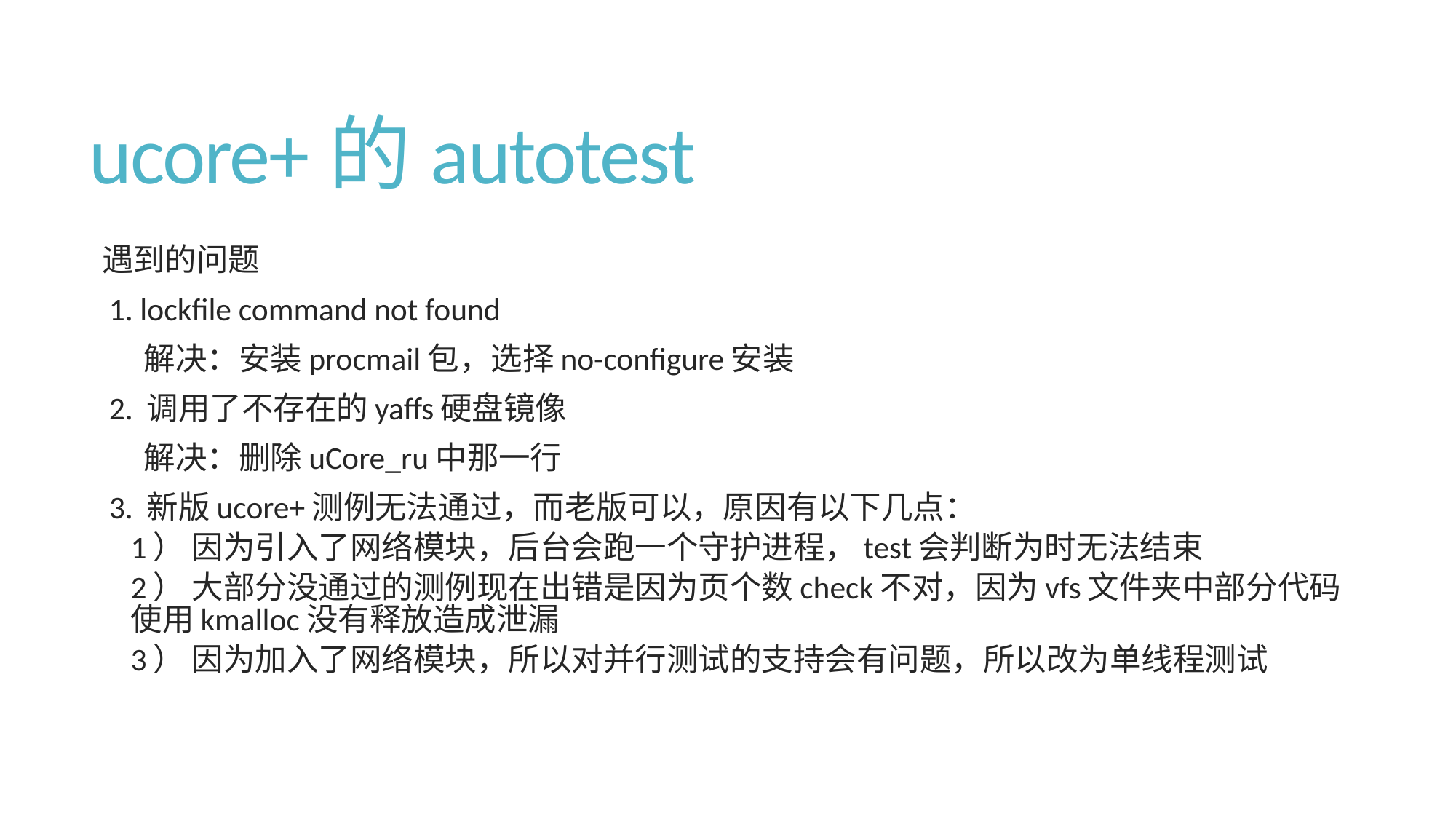

# ucore+的autotest
遇到的问题
 1. lockfile command not found
     解决：安装procmail包，选择no-configure安装
 2. 调用了不存在的yaffs硬盘镜像
     解决：删除uCore_ru中那一行
 3. 新版ucore+测例无法通过，而老版可以，原因有以下几点：
1） 因为引入了网络模块，后台会跑一个守护进程，test会判断为时无法结束
2） 大部分没通过的测例现在出错是因为页个数check不对，因为vfs文件夹中部分代码使用kmalloc没有释放造成泄漏
3） 因为加入了网络模块，所以对并行测试的支持会有问题，所以改为单线程测试